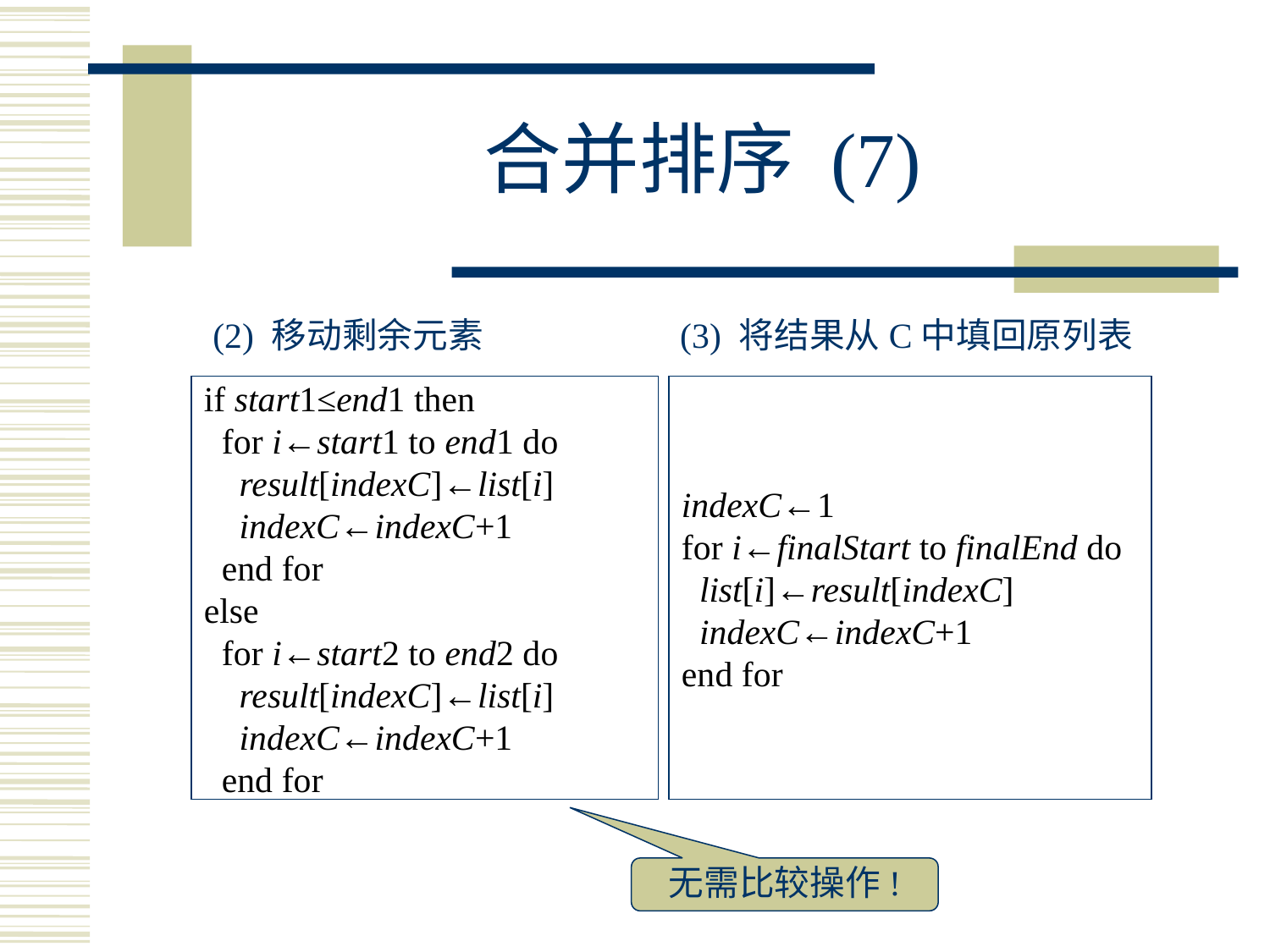

# 合并排序 (7)
 (2) 移动剩余元素                        (3) 将结果从C中填回原列表

if start1≤end1 then
  for i←start1 to end1 do
    result[indexC]←list[i]
    indexC←indexC+1
  end for
else
  for i←start2 to end2 do
    result[indexC]←list[i]
    indexC←indexC+1
  end for
indexC←1
for i←finalStart to finalEnd do
  list[i]←result[indexC]
  indexC←indexC+1
end for
无需比较操作!